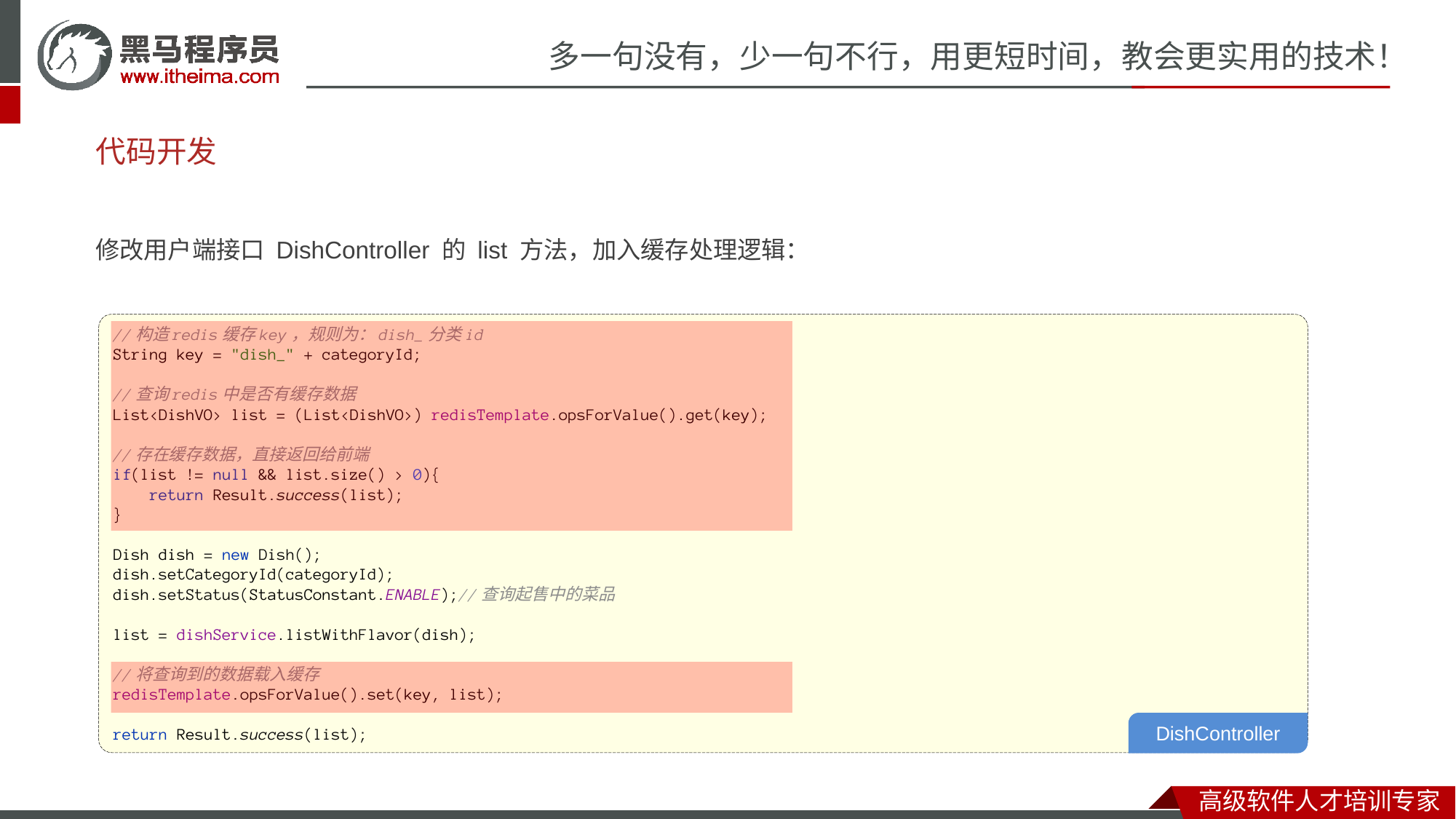

# 代码开发
修改用户端接口 DishController 的 list 方法，加入缓存处理逻辑：
//构造redis缓存key，规则为：dish_分类id
String key = "dish_" + categoryId;
//查询redis中是否有缓存数据
List<DishVO> list = (List<DishVO>) redisTemplate.opsForValue().get(key);
//存在缓存数据，直接返回给前端
if(list != null && list.size() > 0){
    return Result.success(list);
}
Dish dish = new Dish();
dish.setCategoryId(categoryId);
dish.setStatus(StatusConstant.ENABLE);//查询起售中的菜品
list = dishService.listWithFlavor(dish);
//将查询到的数据载入缓存
redisTemplate.opsForValue().set(key, list);
return Result.success(list);

DishController